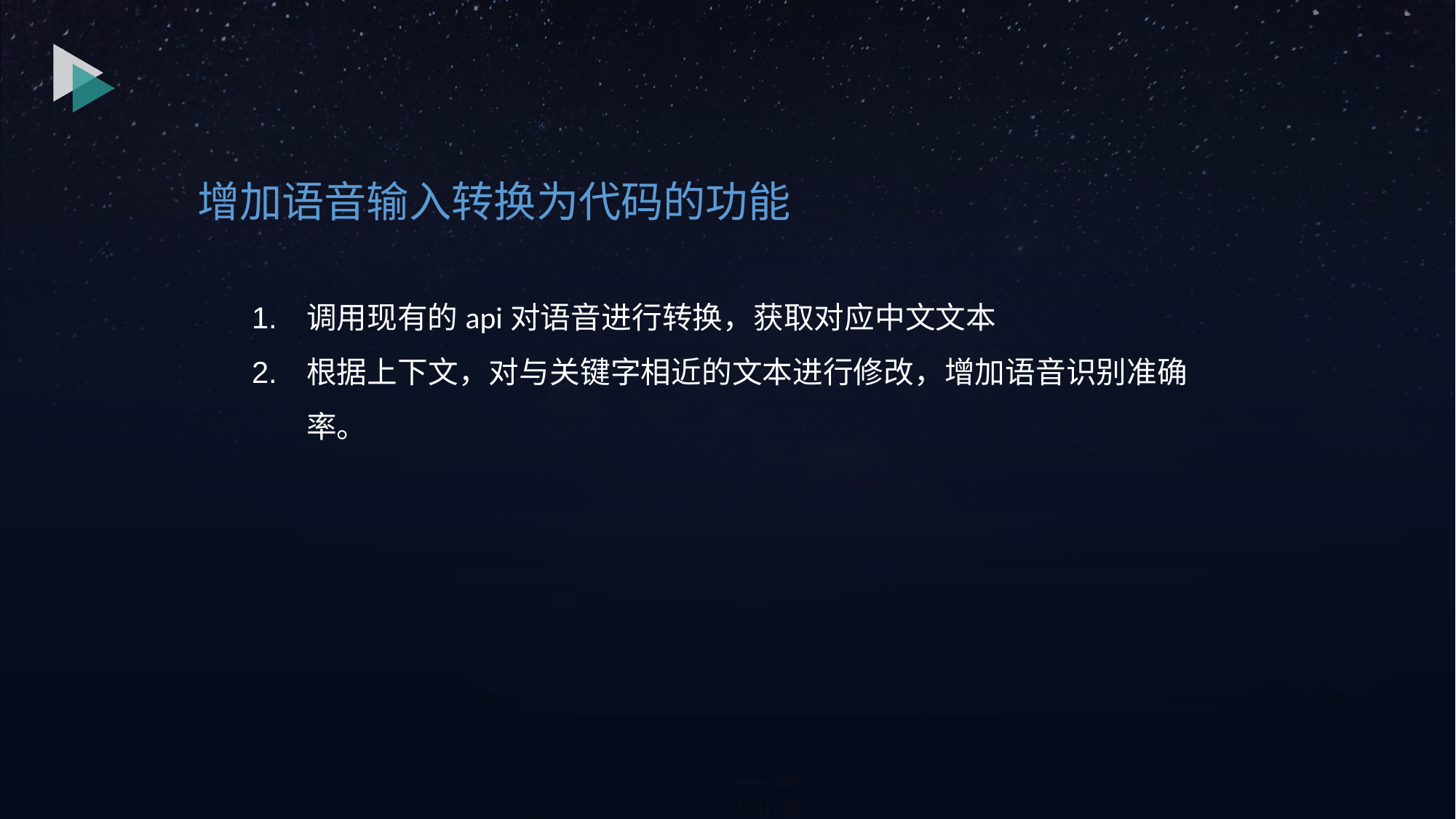

增加语音输入转换为代码的功能

调用现有的api对语音进行转换，获取对应中文文本
根据上下文，对与关键字相近的文本进行修改，增加语音识别准确率。